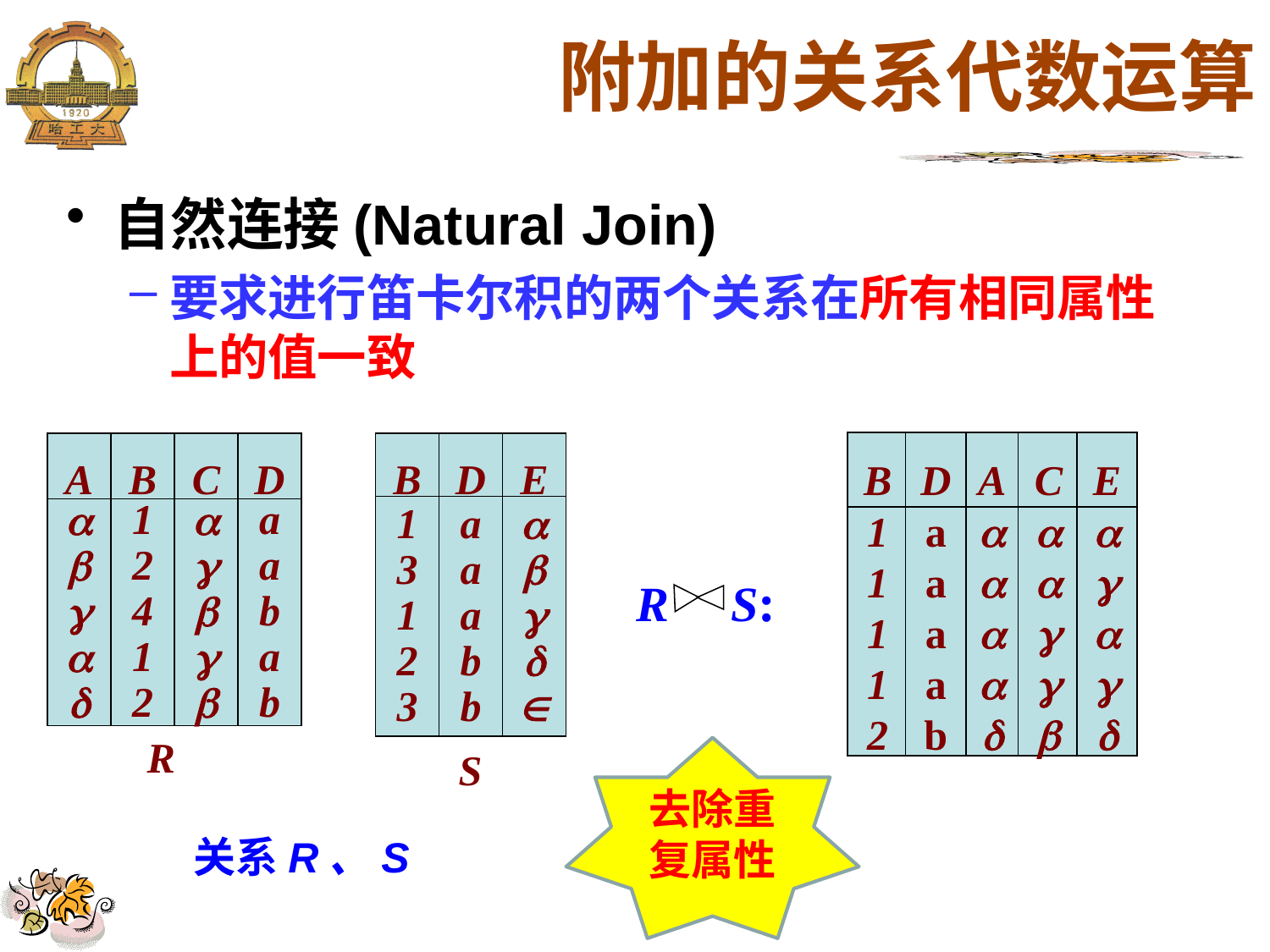

# 附加的关系代数运算
自然连接(Natural Join)
要求进行笛卡尔积的两个关系在所有相同属性上的值一致

B
D
A
C
E
1
1
1
1
2
a
a
a
a
b
α
α
α
α
δ
α
α
γ
γ
β
α
γ
α
γ
δ
A
B
C
D
B
D
E
1
3
1
2
3
a
a
a
b
b
α
β
γ
δ
∈
α
β
γ
α
δ
1
2
4
1
2
α
γ
β
γ
β
a
a
b
a
b
R
S
 R     S:

去除重复属性
关系R、S